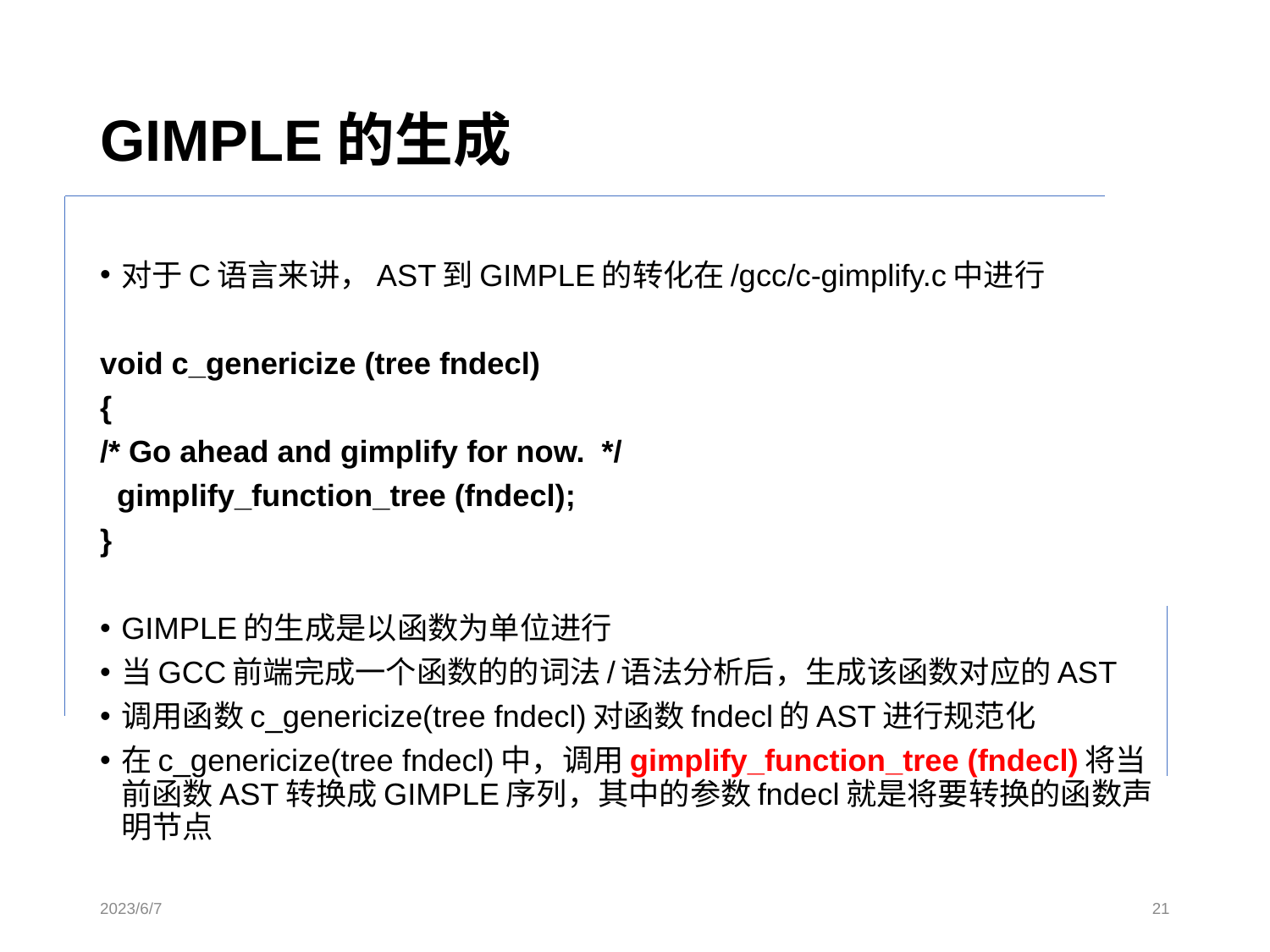

# GIMPLE的生成
对于C语言来讲，AST到GIMPLE的转化在/gcc/c-gimplify.c中进行

void c_genericize (tree fndecl)
{
/* Go ahead and gimplify for now.  */
  gimplify_function_tree (fndecl);
}

GIMPLE的生成是以函数为单位进行
当GCC前端完成一个函数的的词法/语法分析后，生成该函数对应的AST
调用函数c_genericize(tree fndecl)对函数fndecl的AST进行规范化
在c_genericize(tree fndecl)中，调用gimplify_function_tree (fndecl)将当前函数AST转换成GIMPLE序列，其中的参数fndecl就是将要转换的函数声明节点
2023/6/7
21